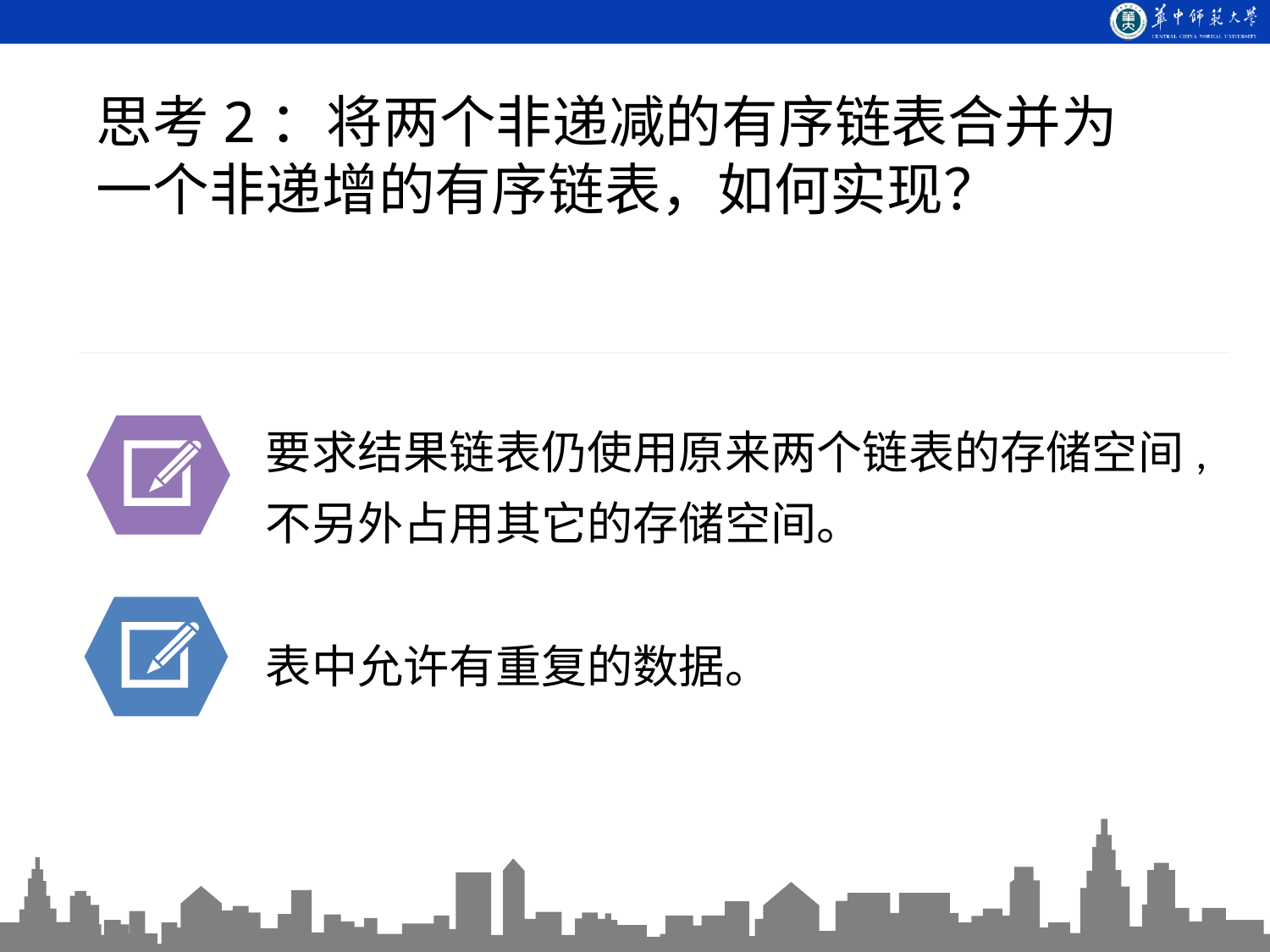

思考2：将两个非递减的有序链表合并为一个非递增的有序链表，如何实现？
要求结果链表仍使用原来两个链表的存储空间, 不另外占用其它的存储空间。

表中允许有重复的数据。